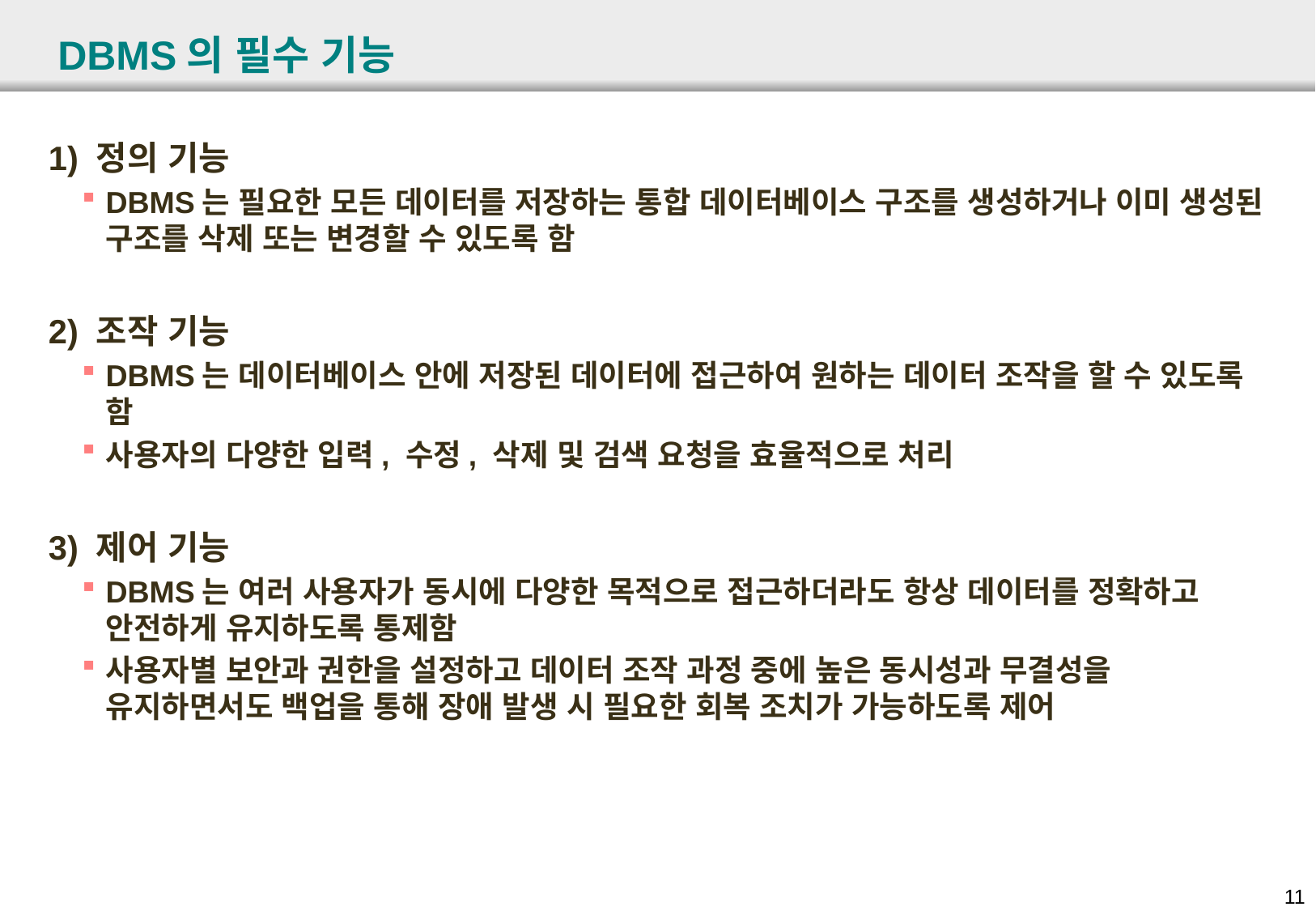

# DBMS의 필수 기능
1) 정의 기능
DBMS는 필요한 모든 데이터를 저장하는 통합 데이터베이스 구조를 생성하거나 이미 생성된 구조를 삭제 또는 변경할 수 있도록 함

2) 조작 기능
DBMS는 데이터베이스 안에 저장된 데이터에 접근하여 원하는 데이터 조작을 할 수 있도록 함
사용자의 다양한 입력, 수정, 삭제 및 검색 요청을 효율적으로 처리

3) 제어 기능
DBMS는 여러 사용자가 동시에 다양한 목적으로 접근하더라도 항상 데이터를 정확하고 안전하게 유지하도록 통제함
사용자별 보안과 권한을 설정하고 데이터 조작 과정 중에 높은 동시성과 무결성을 유지하면서도 백업을 통해 장애 발생 시 필요한 회복 조치가 가능하도록 제어